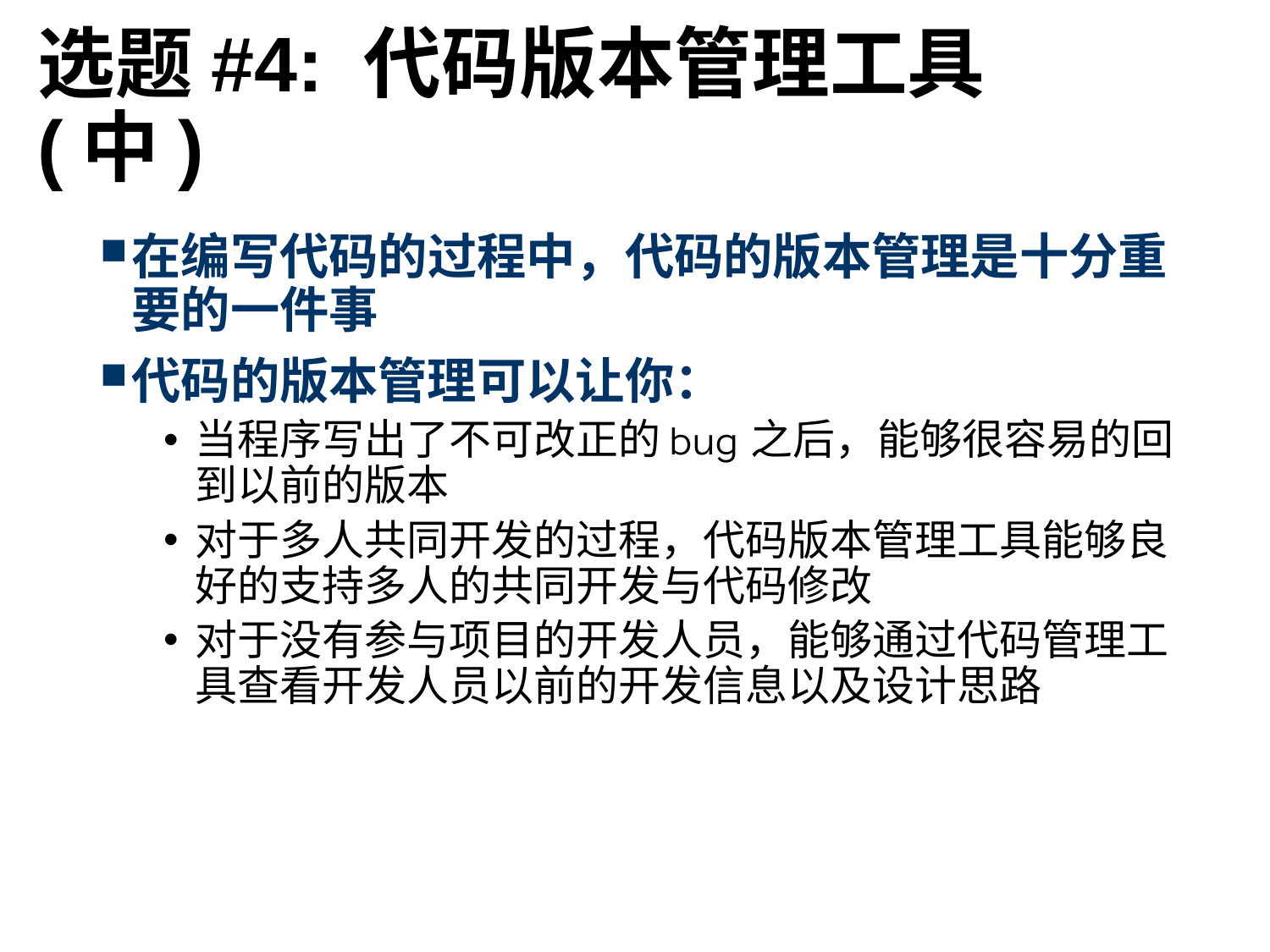

# 选题#4: 代码版本管理工具(中)
在编写代码的过程中，代码的版本管理是十分重要的一件事
代码的版本管理可以让你：
当程序写出了不可改正的bug之后，能够很容易的回到以前的版本
对于多人共同开发的过程，代码版本管理工具能够良好的支持多人的共同开发与代码修改
对于没有参与项目的开发人员，能够通过代码管理工具查看开发人员以前的开发信息以及设计思路